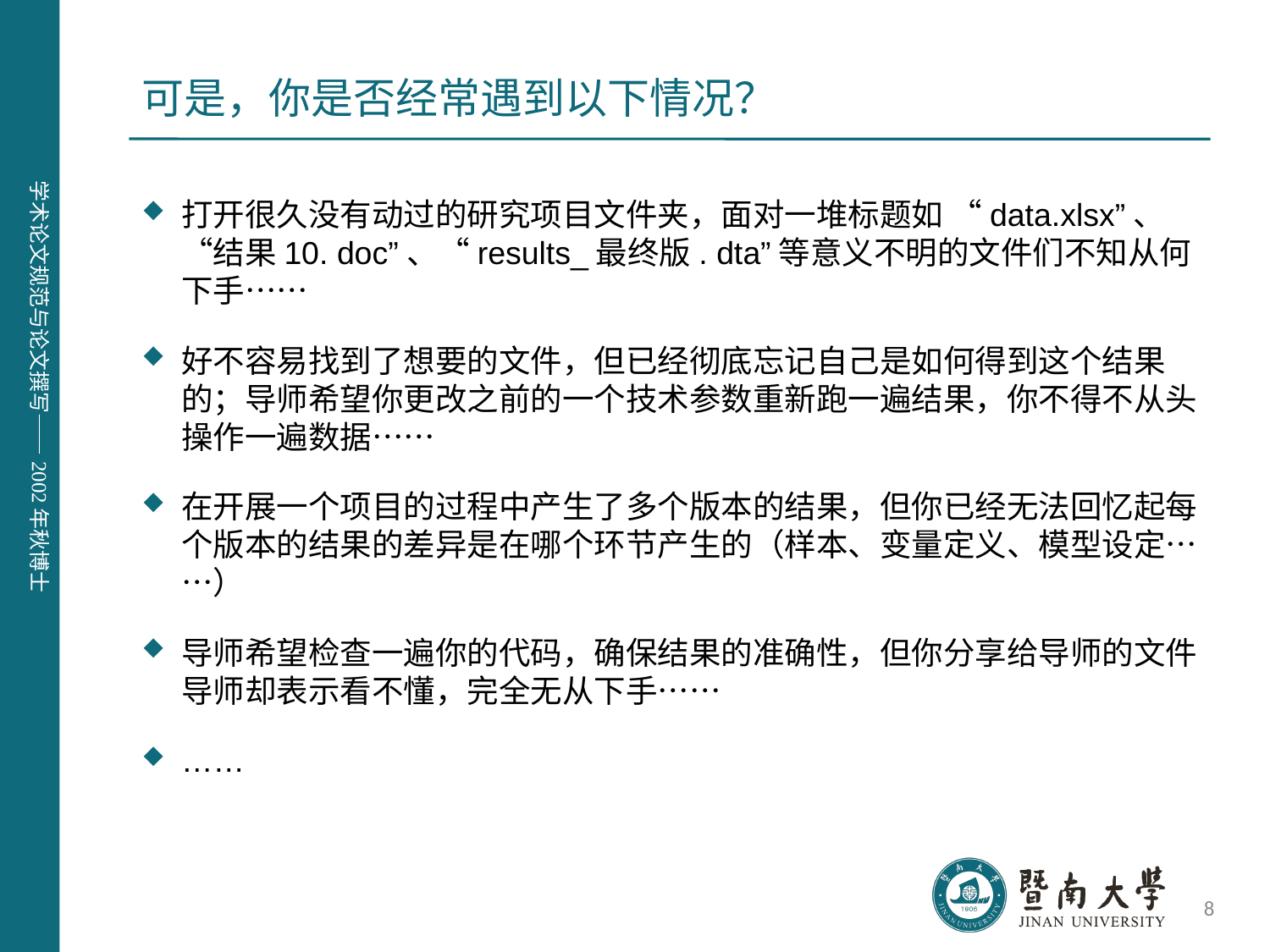

# 可是，你是否经常遇到以下情况？
打开很久没有动过的研究项目文件夹，面对一堆标题如 “data.xlsx”、 “结果10. doc”、“results_最终版. dta”等意义不明的文件们不知从何下手……
好不容易找到了想要的文件，但已经彻底忘记自己是如何得到这个结果的；导师希望你更改之前的一个技术参数重新跑一遍结果，你不得不从头操作一遍数据……
在开展一个项目的过程中产生了多个版本的结果，但你已经无法回忆起每个版本的结果的差异是在哪个环节产生的（样本、变量定义、模型设定……）
导师希望检查一遍你的代码，确保结果的准确性，但你分享给导师的文件导师却表示看不懂，完全无从下手……
……

8